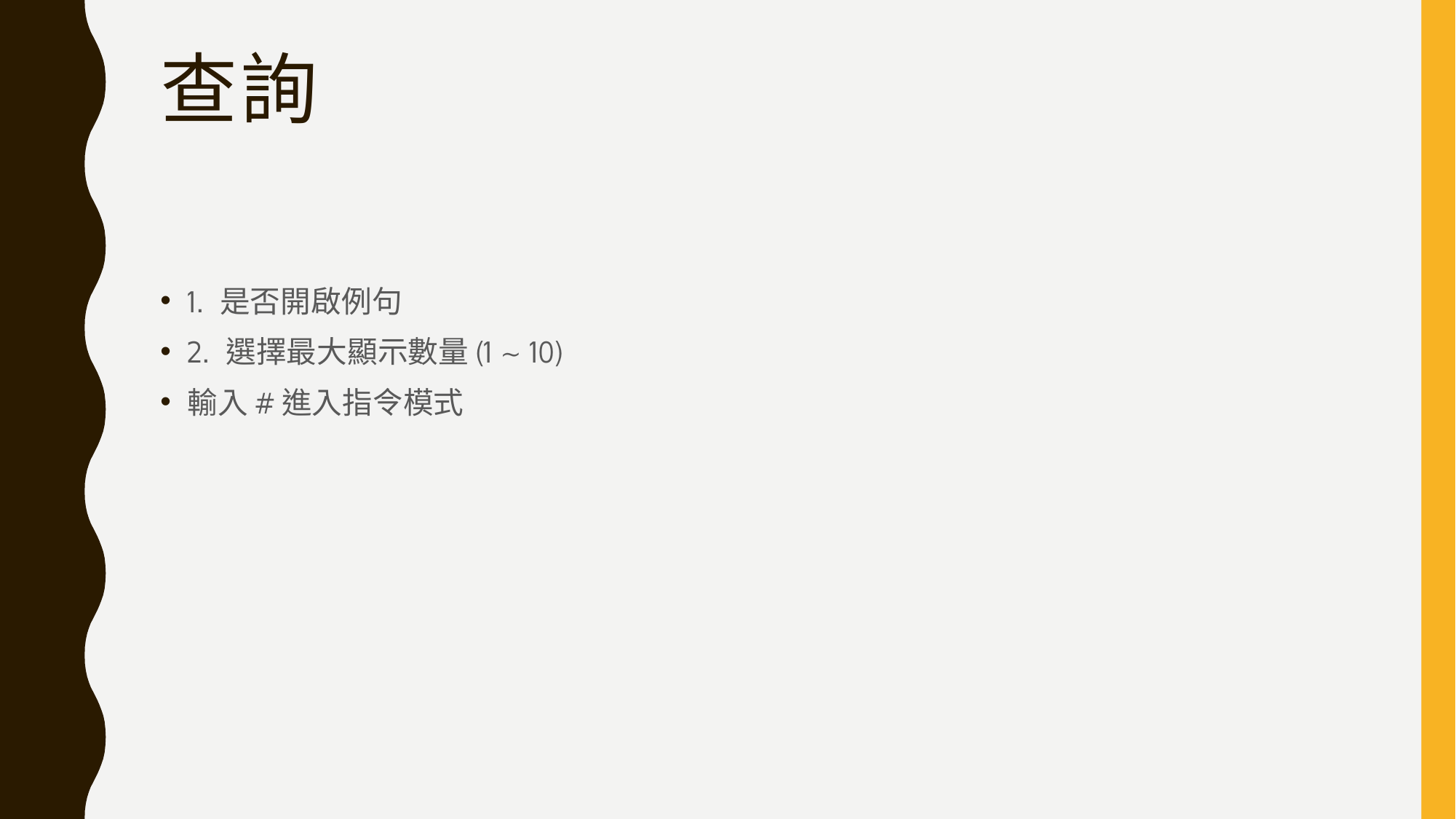

# 查詢
1. 是否開啟例句
2. 選擇最大顯示數量(1 ~ 10)
輸入#進入指令模式